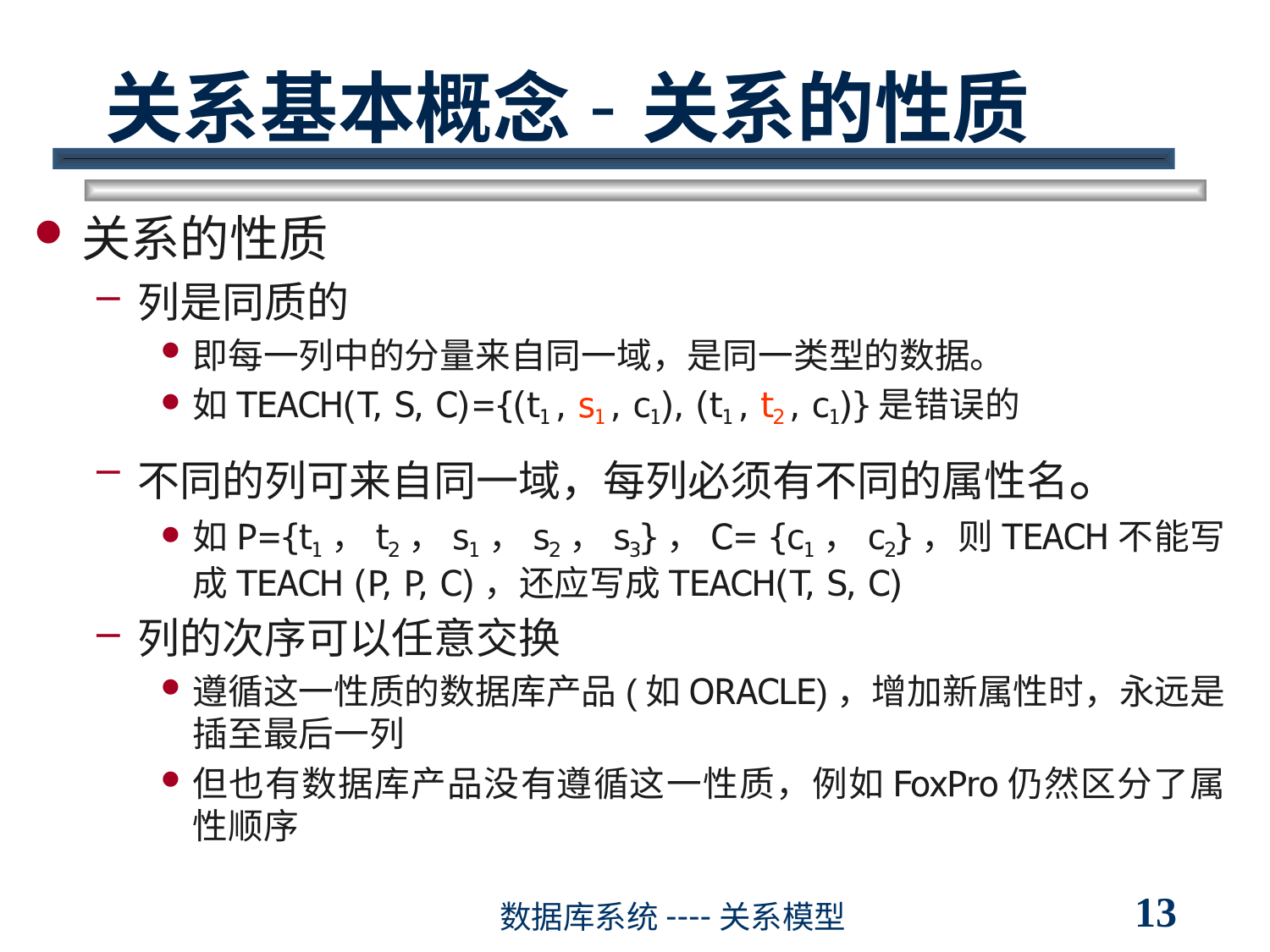

# 关系基本概念-关系的性质
关系的性质
列是同质的
即每一列中的分量来自同一域，是同一类型的数据。
如TEACH(T, S, C)={(t1 , s1 , c1), (t1 , t2 , c1)}是错误的
不同的列可来自同一域，每列必须有不同的属性名。
如P={t1，t2，s1，s2，s3}，C= {c1，c2}，则TEACH不能写成TEACH (P, P, C)，还应写成TEACH(T, S, C)
列的次序可以任意交换
遵循这一性质的数据库产品(如ORACLE)，增加新属性时，永远是插至最后一列
但也有数据库产品没有遵循这一性质，例如FoxPro仍然区分了属性顺序

13
数据库系统----关系模型